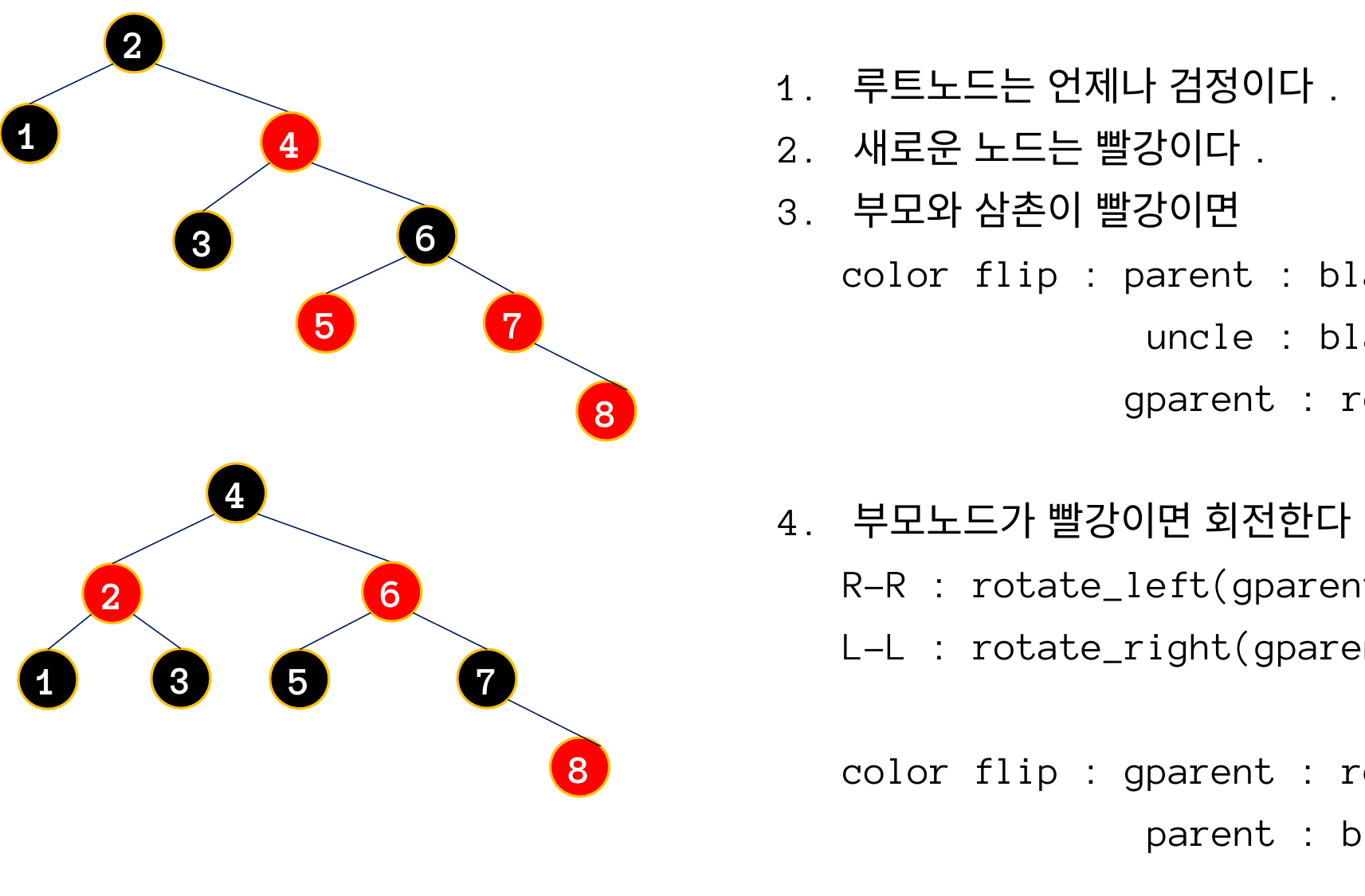

RB Tree

1. 루트노드는 언제나 검정이다.
2. 새로운 노드는 빨강이다.
3. 부모와 삼촌이 빨강이면
   color flip : parent : black
                 uncle : black
                gparent : red

4. 부모노드가 빨강이면 회전한다.
   R-R : rotate_left(gparent)
   L-L : rotate_right(gparent)

   color flip : gparent : red
                 parent : black
2
1
4
6
3
7
5
8
4
6
2
3
7
1
5
8